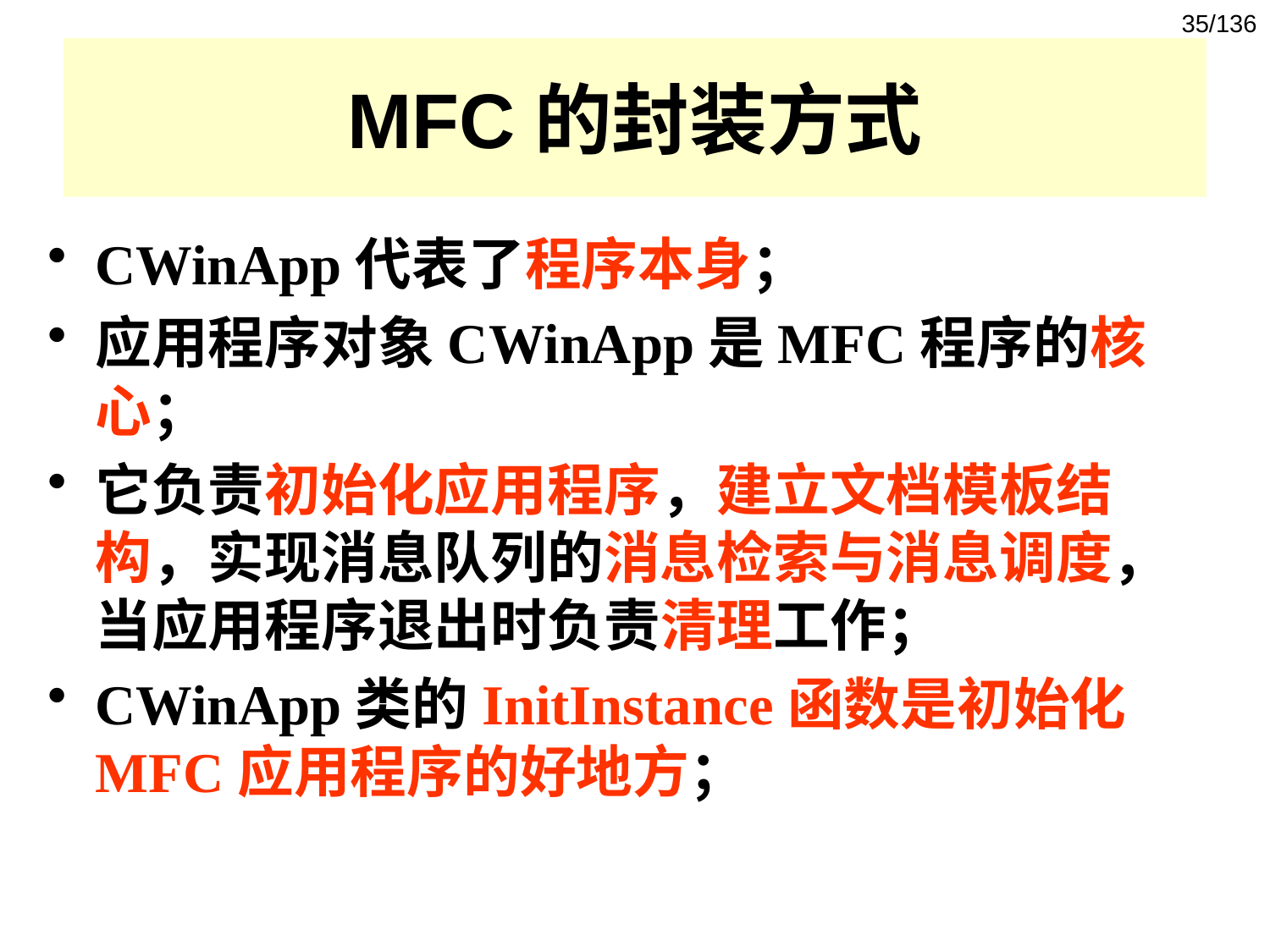

35/136
# MFC的封装方式
CWinApp代表了程序本身；
应用程序对象CWinApp是MFC程序的核心；
它负责初始化应用程序，建立文档模板结构，实现消息队列的消息检索与消息调度，当应用程序退出时负责清理工作；
CWinApp类的InitInstance函数是初始化MFC应用程序的好地方；